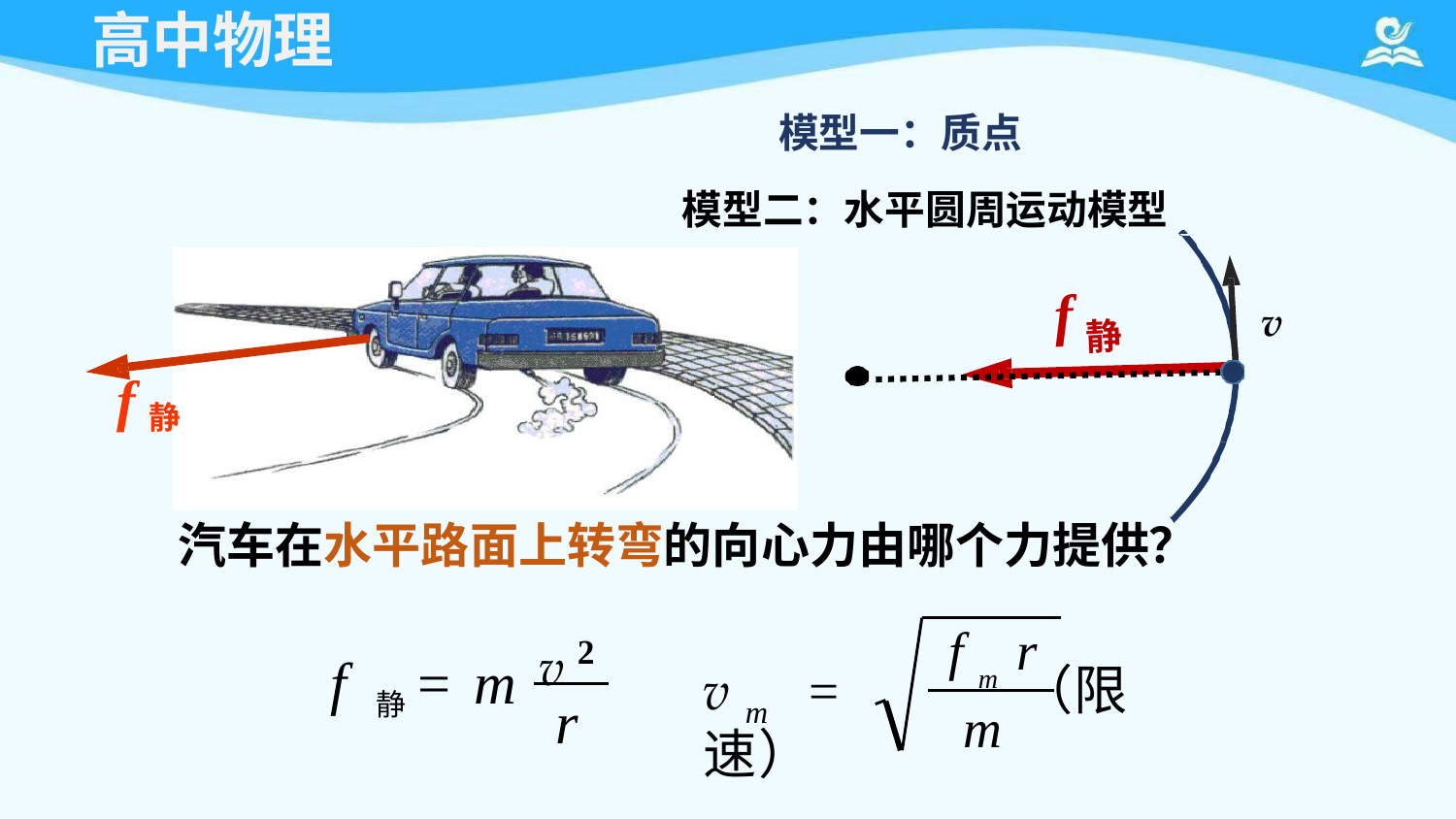

# 高中物理
模型一：质点
模型二：水平圆周运动模型

v

f
静

f静

汽车在水平路面上转弯的向心力由哪个力提供？

v 2
f	r

f 静	=	m
v	=	m （限速）
r

m

m